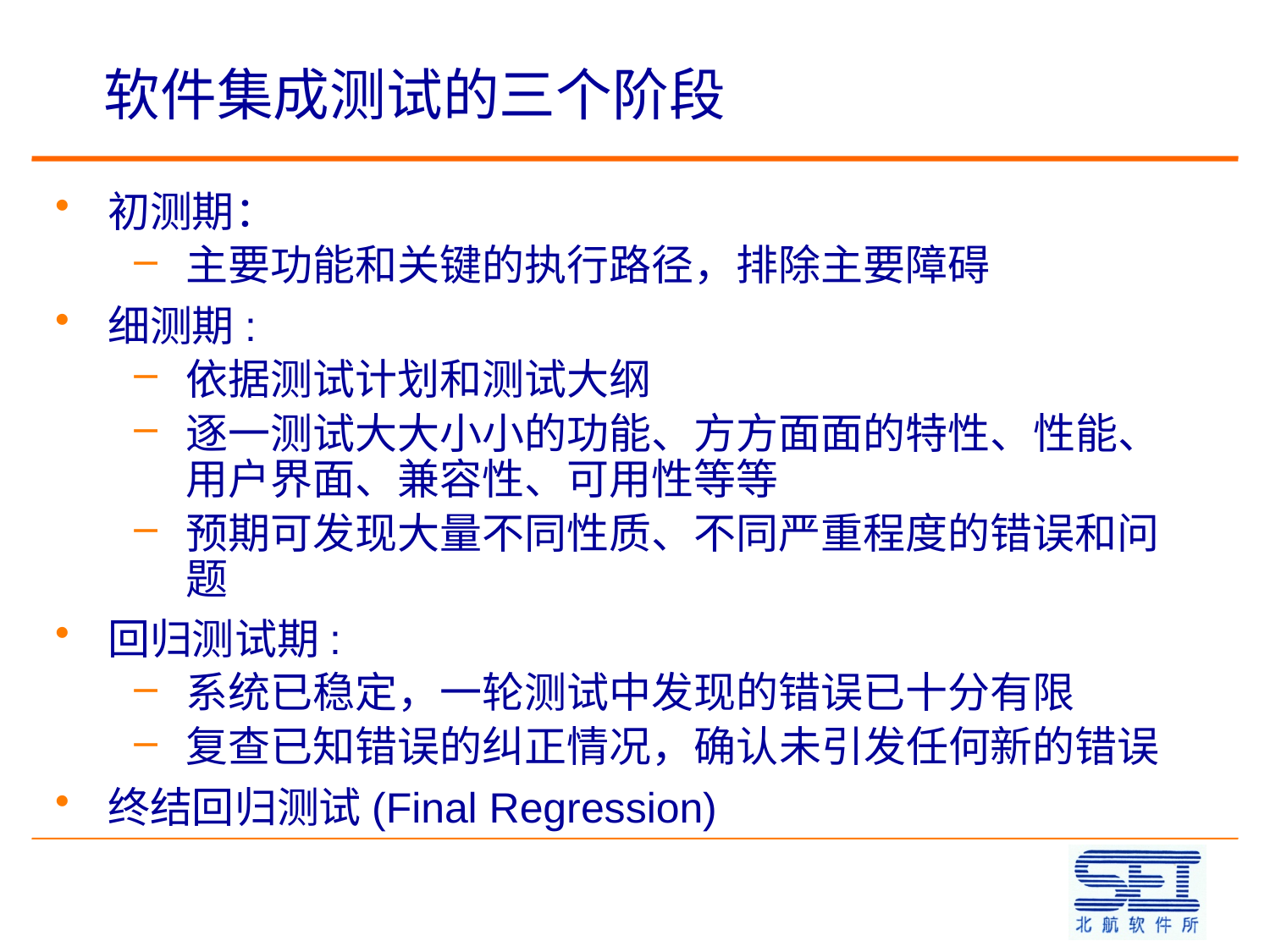

# 软件集成测试的三个阶段
初测期：
主要功能和关键的执行路径，排除主要障碍
细测期:
依据测试计划和测试大纲
逐一测试大大小小的功能、方方面面的特性、性能、用户界面、兼容性、可用性等等
预期可发现大量不同性质、不同严重程度的错误和问题
回归测试期:
系统已稳定，一轮测试中发现的错误已十分有限
复查已知错误的纠正情况，确认未引发任何新的错误
终结回归测试(Final Regression)